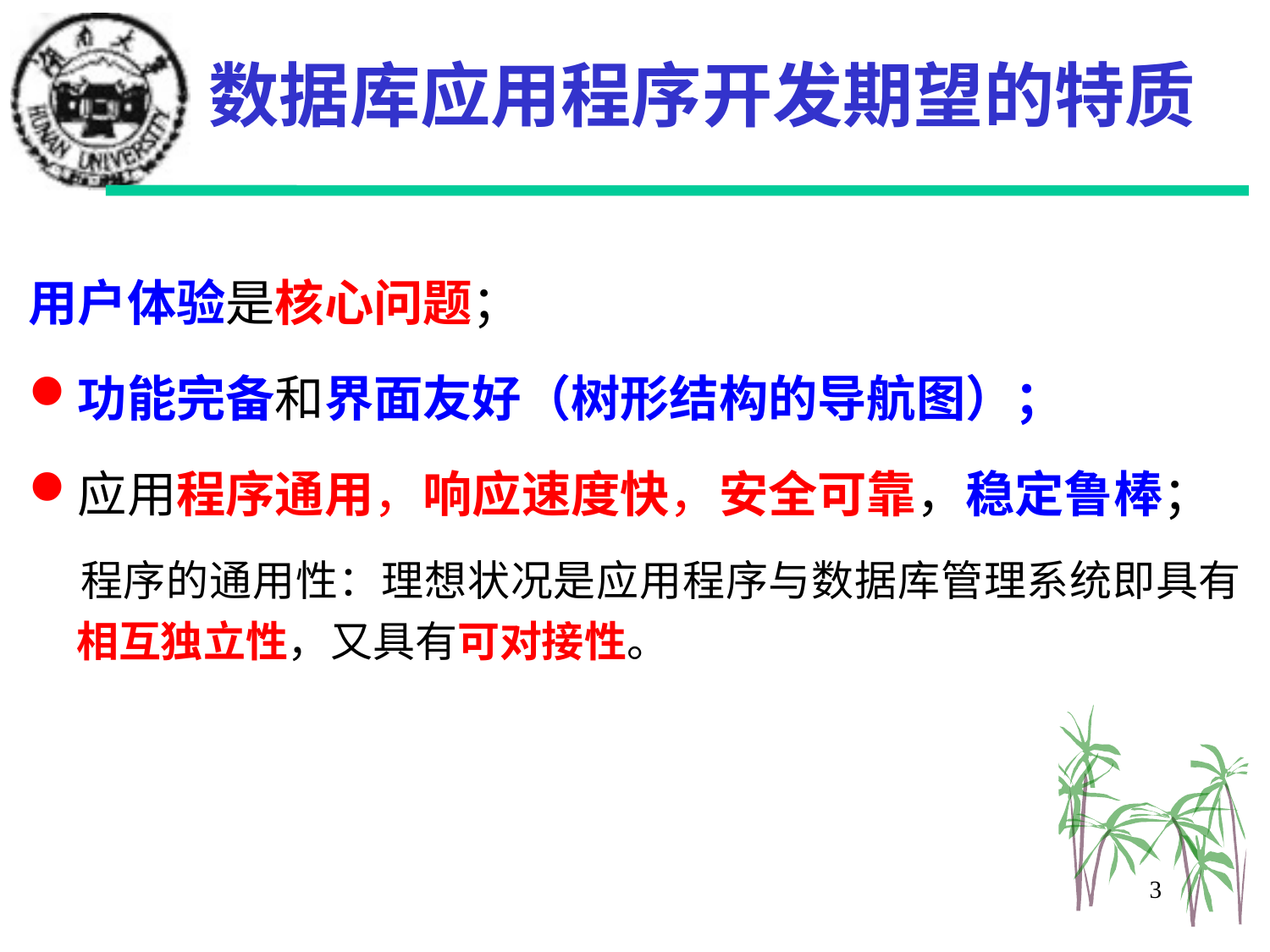

# 数据库应用程序开发期望的特质
用户体验是核心问题；
功能完备和界面友好（树形结构的导航图）；
应用程序通用，响应速度快，安全可靠，稳定鲁棒；
    程序的通用性：理想状况是应用程序与数据库管理系统即具有相互独立性，又具有可对接性。
3